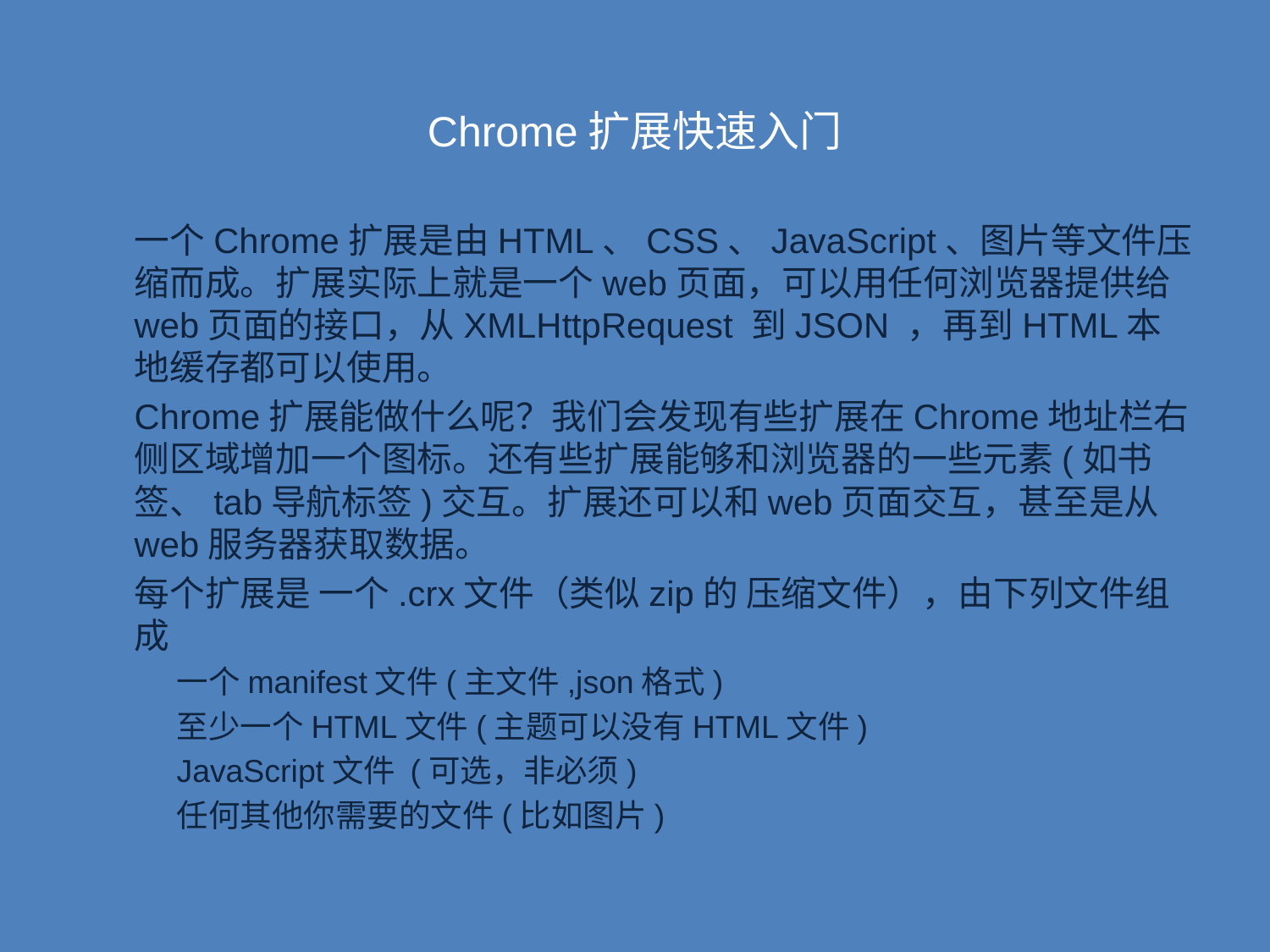

# Chrome扩展快速入门
一个Chrome扩展是由HTML、CSS、JavaScript、图片等文件压缩而成。扩展实际上就是一个web页面，可以用任何浏览器提供给web页面的接口，从XMLHttpRequest 到JSON ，再到HTML本地缓存都可以使用。
Chrome扩展能做什么呢？我们会发现有些扩展在Chrome地址栏右侧区域增加一个图标。还有些扩展能够和浏览器的一些元素(如书签、tab导航标签)交互。扩展还可以和web页面交互，甚至是从web服务器获取数据。
每个扩展是 一个.crx文件（类似zip的 压缩文件），由下列文件组成
一个manifest文件(主文件,json格式)
至少一个HTML文件(主题可以没有HTML文件)
JavaScript文件 (可选，非必须)
任何其他你需要的文件(比如图片)